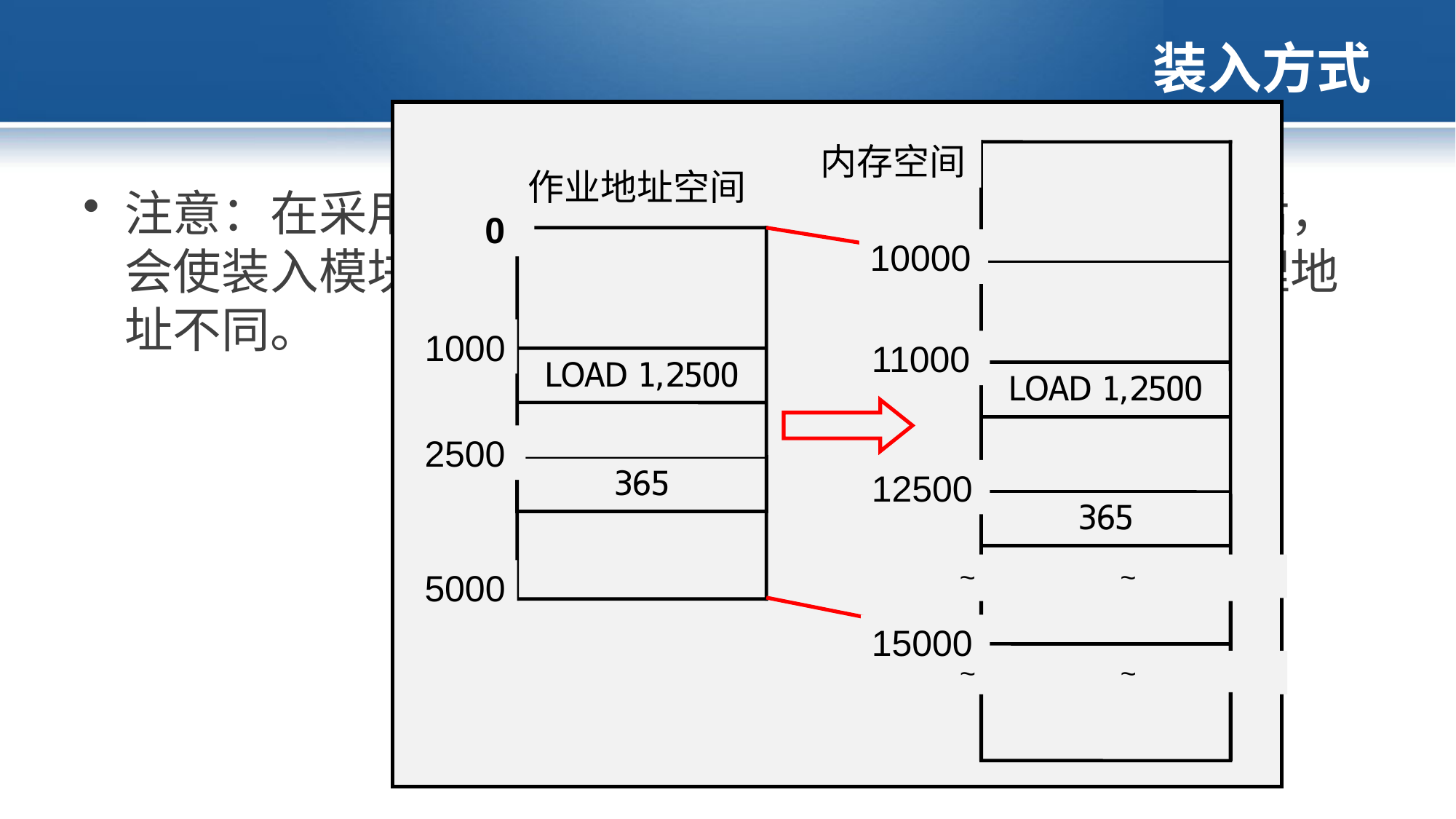

# 装入方式

内存空间

作业地址空间
0

10000

1000
11000
LOAD 1,2500

LOAD 1,2500

2500
365
12500
365

   ~                   ~
5000

15000

   ~                   ~

注意：在采用可重定位装入方式将装入模块装入内存后，会使装入模块中的所有逻辑地址与实际装入内存的物理地址不同。